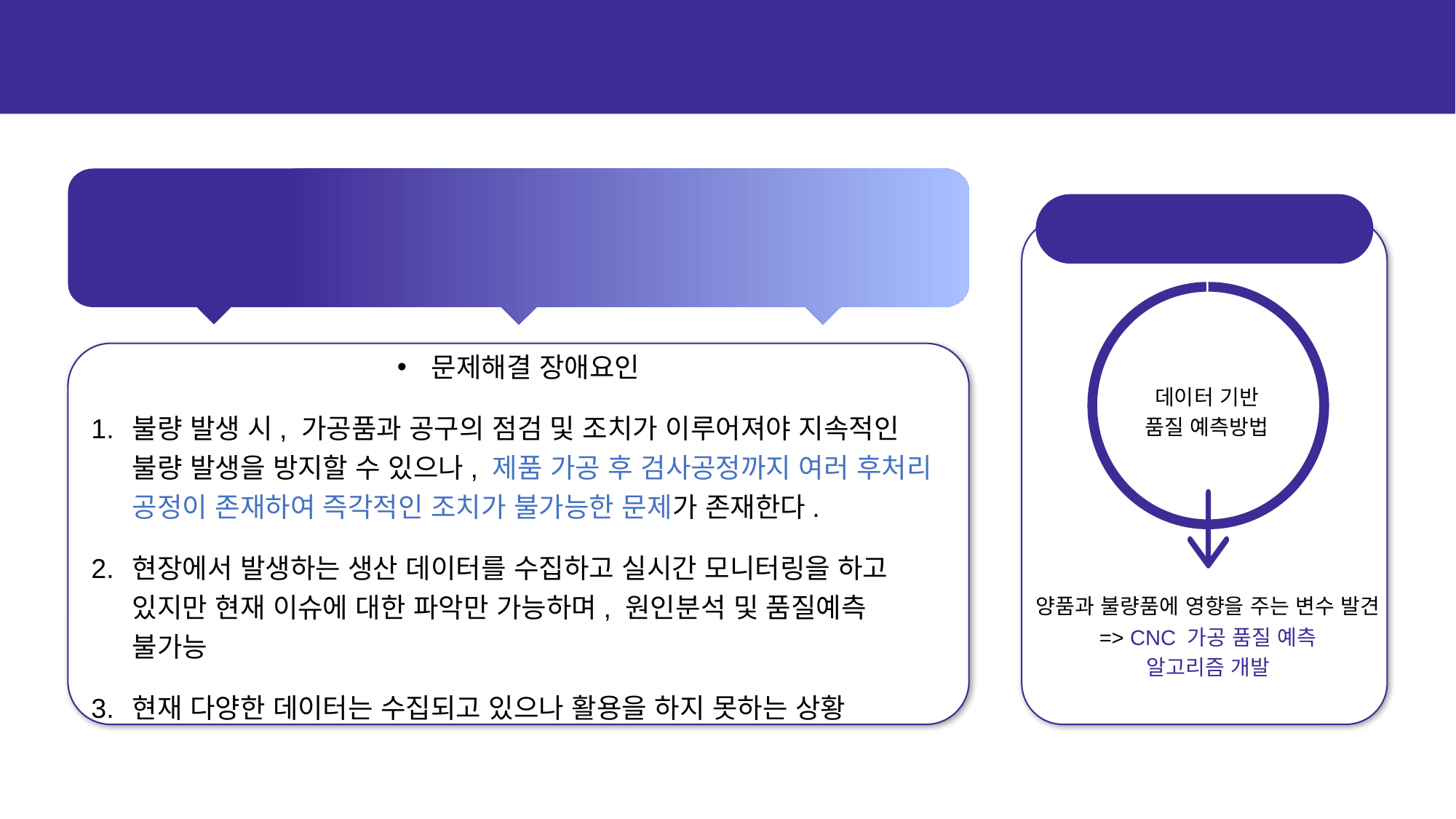

1. 문제 배경 및 목표
PPT 제목
01 목차 이름
02 목차 이름
03 목차 이름
04 목차 이름

공정이 진행됨에 따라 공구의 마모가 발생하고,
공구가 받는 부하가 증가하게 되어 가공 불량 발생
문제해결 장애요인

불량 발생 시, 가공품과 공구의 점검 및 조치가 이루어져야 지속적인 불량 발생을 방지할 수 있으나, 제품 가공 후 검사공정까지 여러 후처리 공정이 존재하여 즉각적인 조치가 불가능한 문제가 존재한다.

현장에서 발생하는 생산 데이터를 수집하고 실시간 모니터링을 하고 있지만 현재 이슈에 대한 파악만 가능하며, 원인분석 및 품질예측 불가능

현재 다양한 데이터는 수집되고 있으나 활용을 하지 못하는 상황

결론을 적어줘요

해결 방안 및 목표

데이터 기반
품질 예측방법

양품과 불량품에 영향을 주는 변수 발견
 => CNC 가공 품질 예측
알고리즘 개발